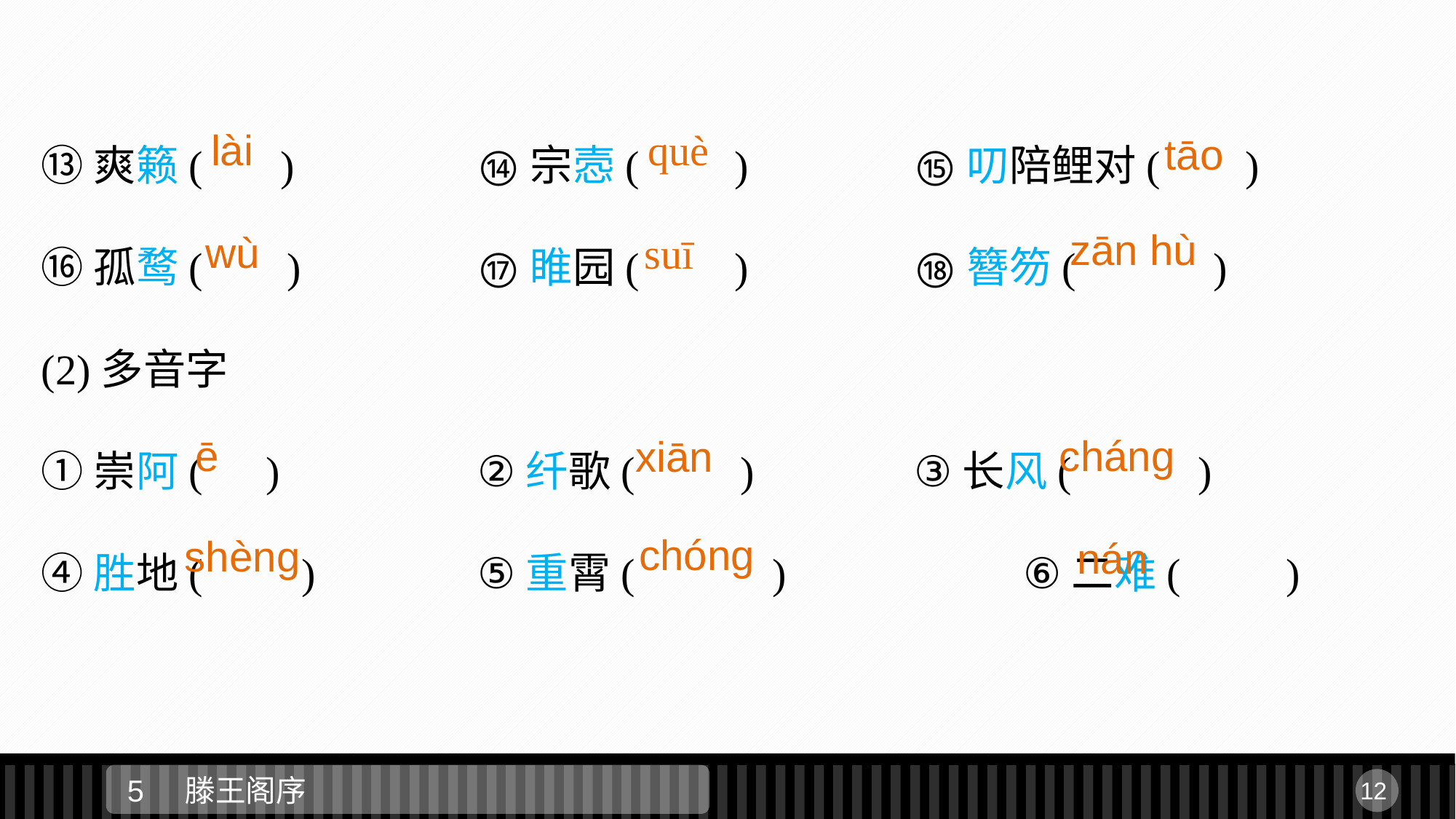

⑬爽籁(	  )  		⑭宗悫(         )  		⑮叨陪鲤对(        )
⑯孤鹜(        )  		⑰睢园(         )  		⑱簪笏(             )
(2)多音字
①崇阿(      )  		②纤歌(          )  		③长风(            )
④胜地(	    )  		⑤重霄(             )  		⑥二难(          )
lài
què
tāo
zān hù
wù
suī
chánɡ
ē
xiān
chónɡ
shènɡ
nán